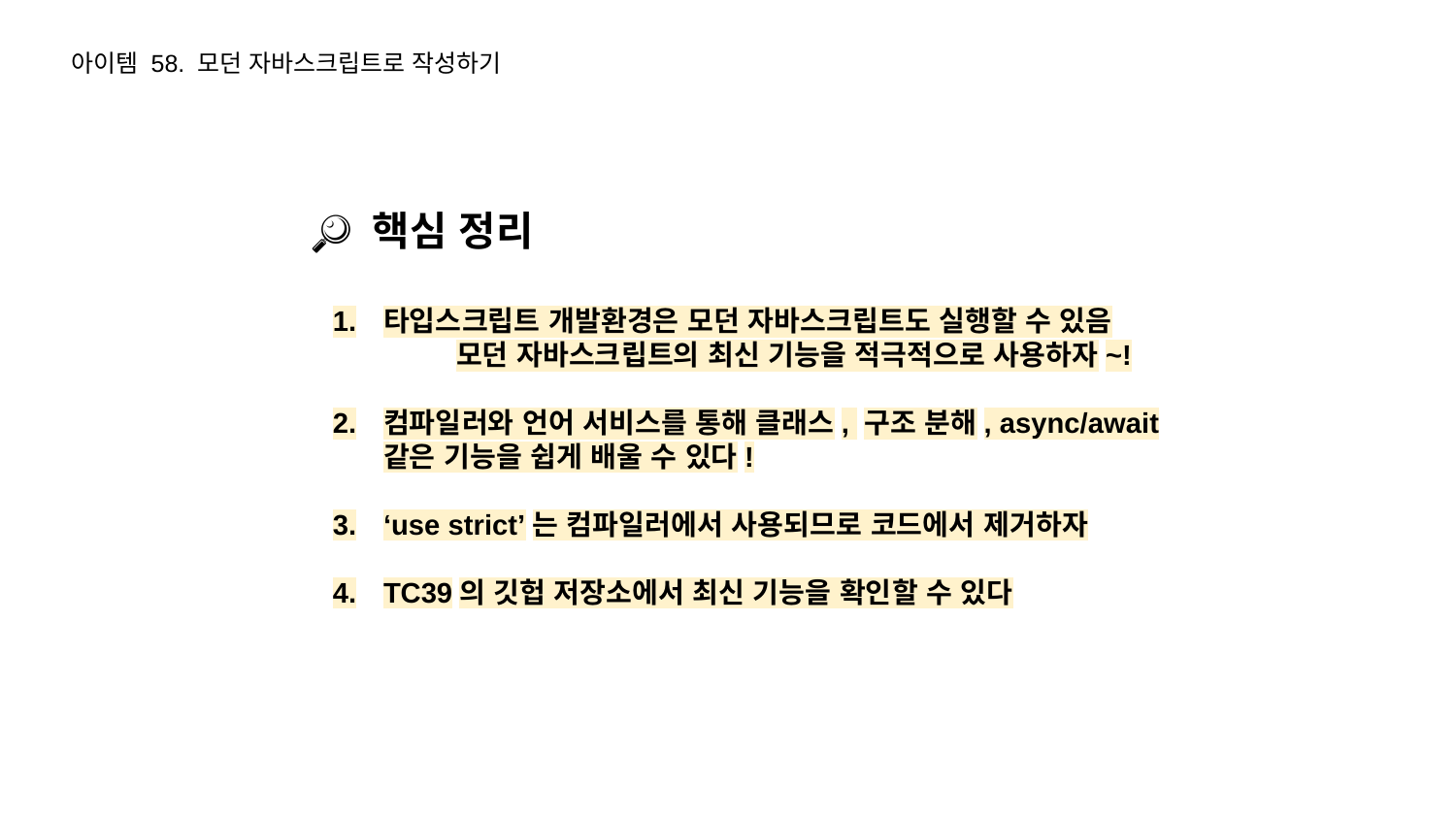

아이템 58. 모던 자바스크립트로 작성하기
🔎 핵심 정리

타입스크립트 개발환경은 모던 자바스크립트도 실행할 수 있음
	모던 자바스크립트의 최신 기능을 적극적으로 사용하자~!

컴파일러와 언어 서비스를 통해 클래스, 구조 분해, async/await 같은 기능을 쉽게 배울 수 있다!

‘use strict’는 컴파일러에서 사용되므로 코드에서 제거하자

TC39의 깃헙 저장소에서 최신 기능을 확인할 수 있다